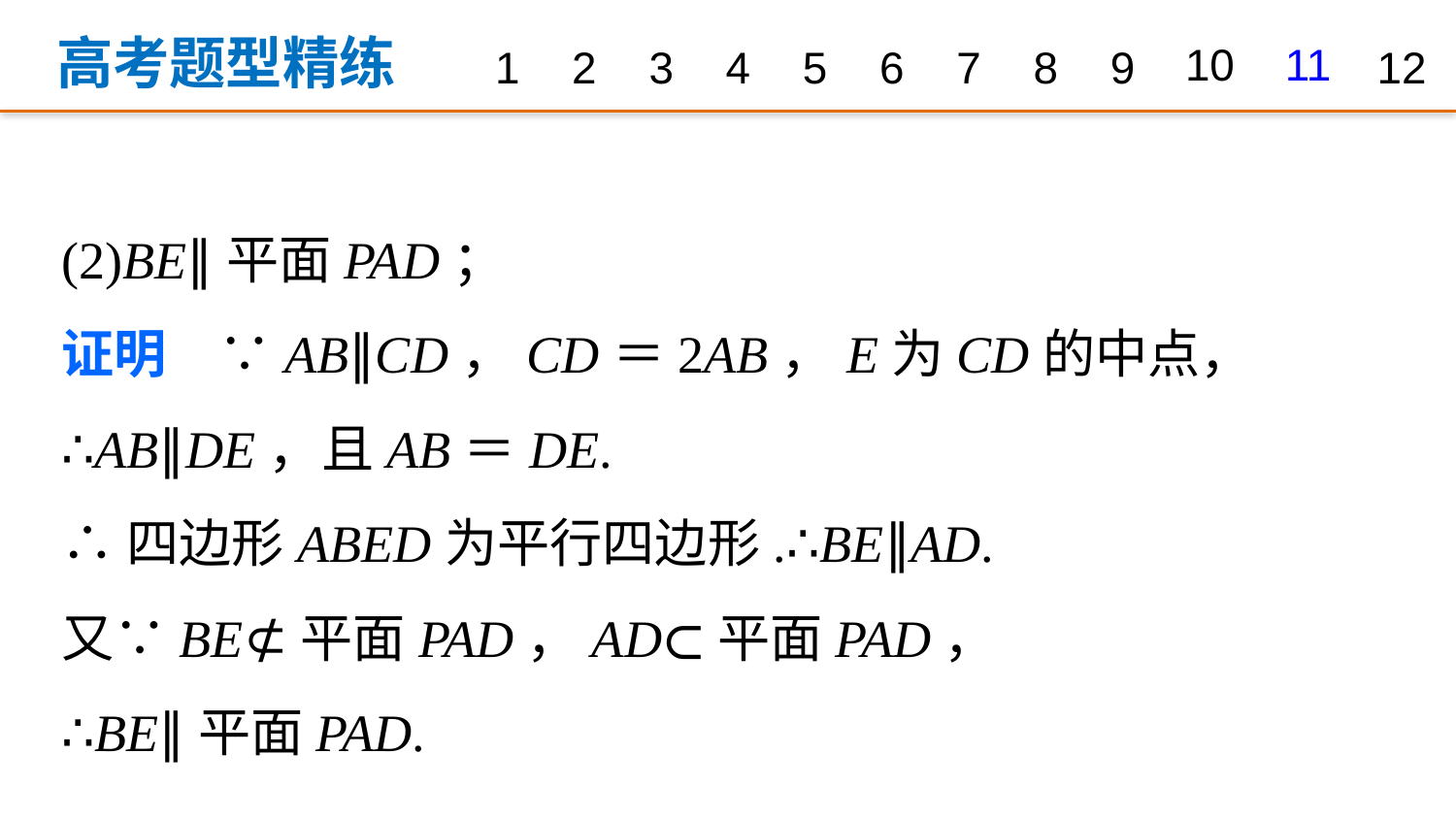

高考题型精练
1
2
3
4
5
6
7
8
9
10
11
12
(2)BE∥平面PAD；
证明　∵AB∥CD，CD＝2AB，E为CD的中点，
∴AB∥DE，且AB＝DE.
∴四边形ABED为平行四边形.∴BE∥AD.
又∵BE⊄平面PAD，AD⊂平面PAD，
∴BE∥平面PAD.